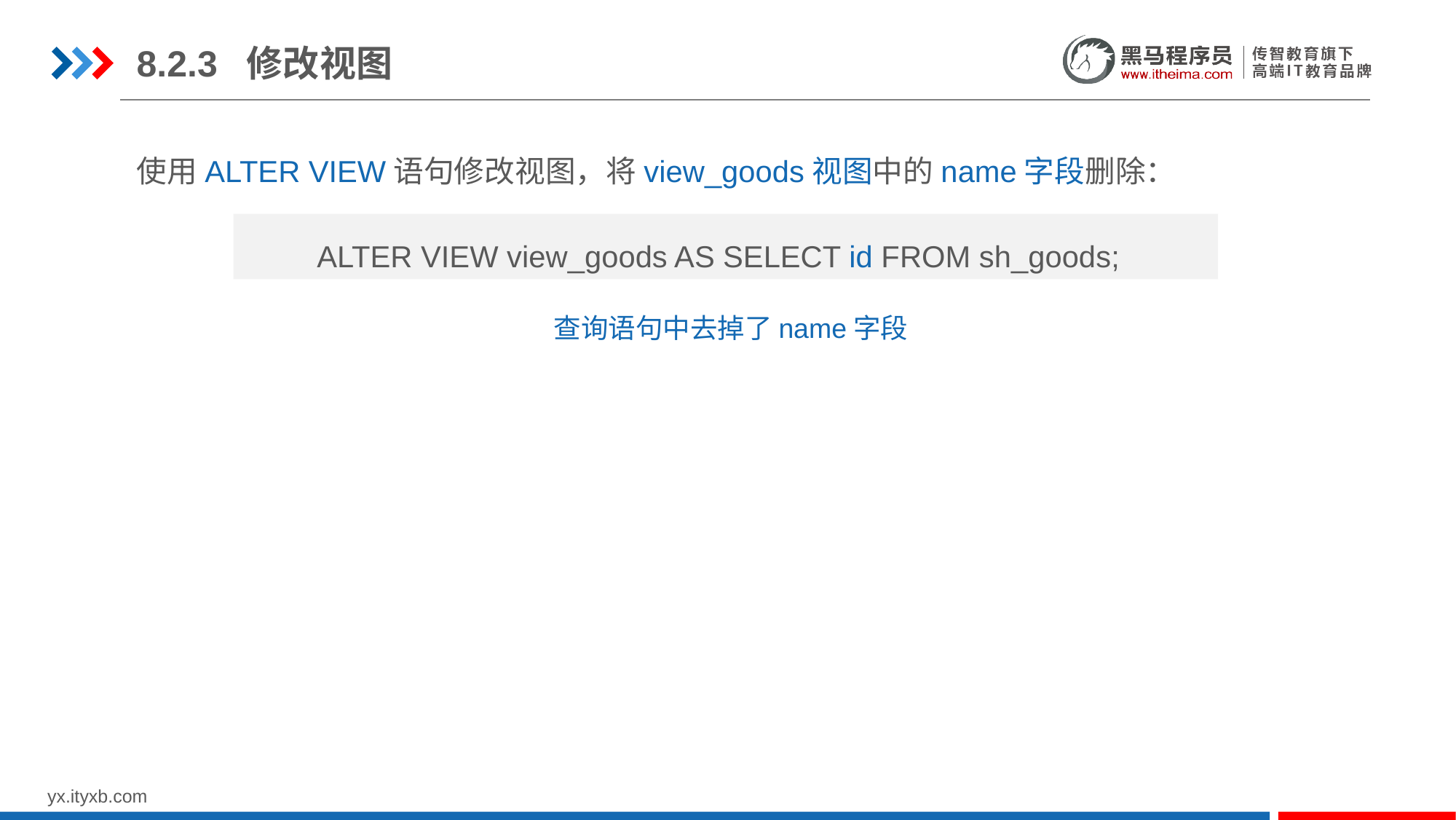

8.2.3  修改视图
使用ALTER VIEW语句修改视图，将view_goods视图中的name字段删除：
ALTER VIEW view_goods AS SELECT id FROM sh_goods;
查询语句中去掉了name字段